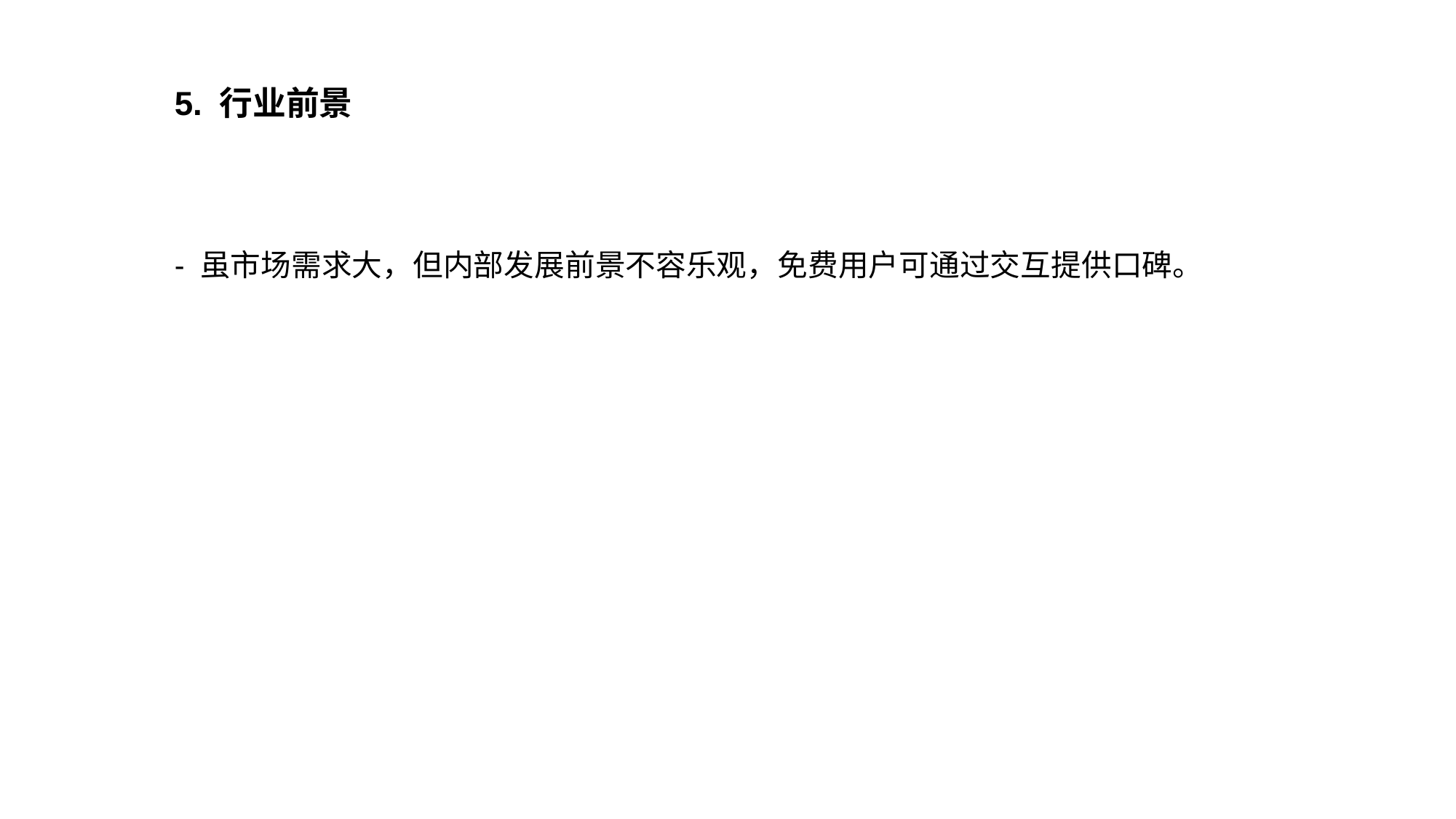

5. 行业前景

- 虽市场需求大，但内部发展前景不容乐观，免费用户可通过交互提供口碑。